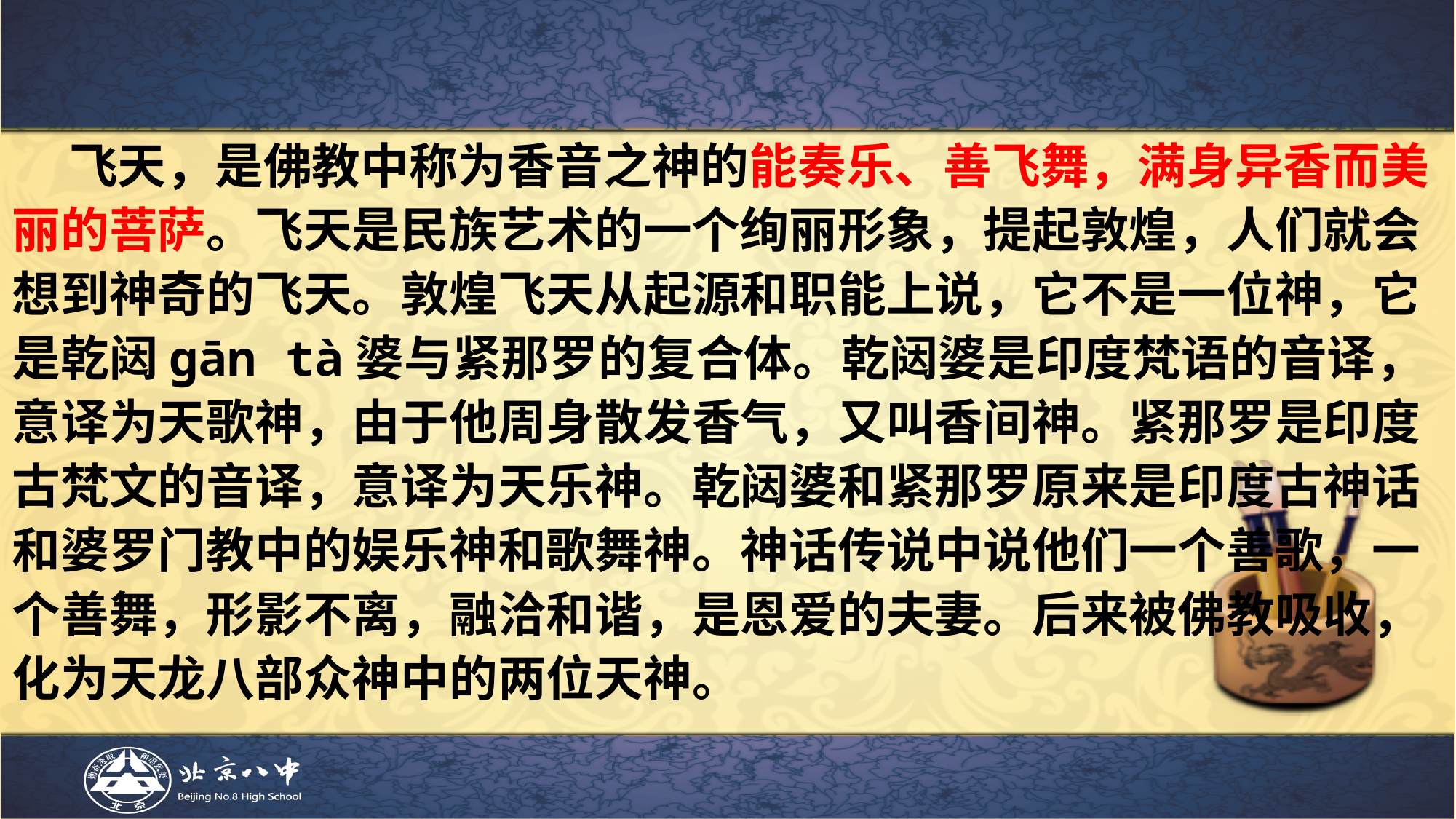

飞天，是佛教中称为香音之神的能奏乐、善飞舞，满身异香而美丽的菩萨。飞天是民族艺术的一个绚丽形象，提起敦煌，人们就会想到神奇的飞天。敦煌飞天从起源和职能上说，它不是一位神，它是乾闼gān tà婆与紧那罗的复合体。乾闼婆是印度梵语的音译，意译为天歌神，由于他周身散发香气，又叫香间神。紧那罗是印度古梵文的音译，意译为天乐神。乾闼婆和紧那罗原来是印度古神话和婆罗门教中的娱乐神和歌舞神。神话传说中说他们一个善歌，一个善舞，形影不离，融洽和谐，是恩爱的夫妻。后来被佛教吸收，化为天龙八部众神中的两位天神。